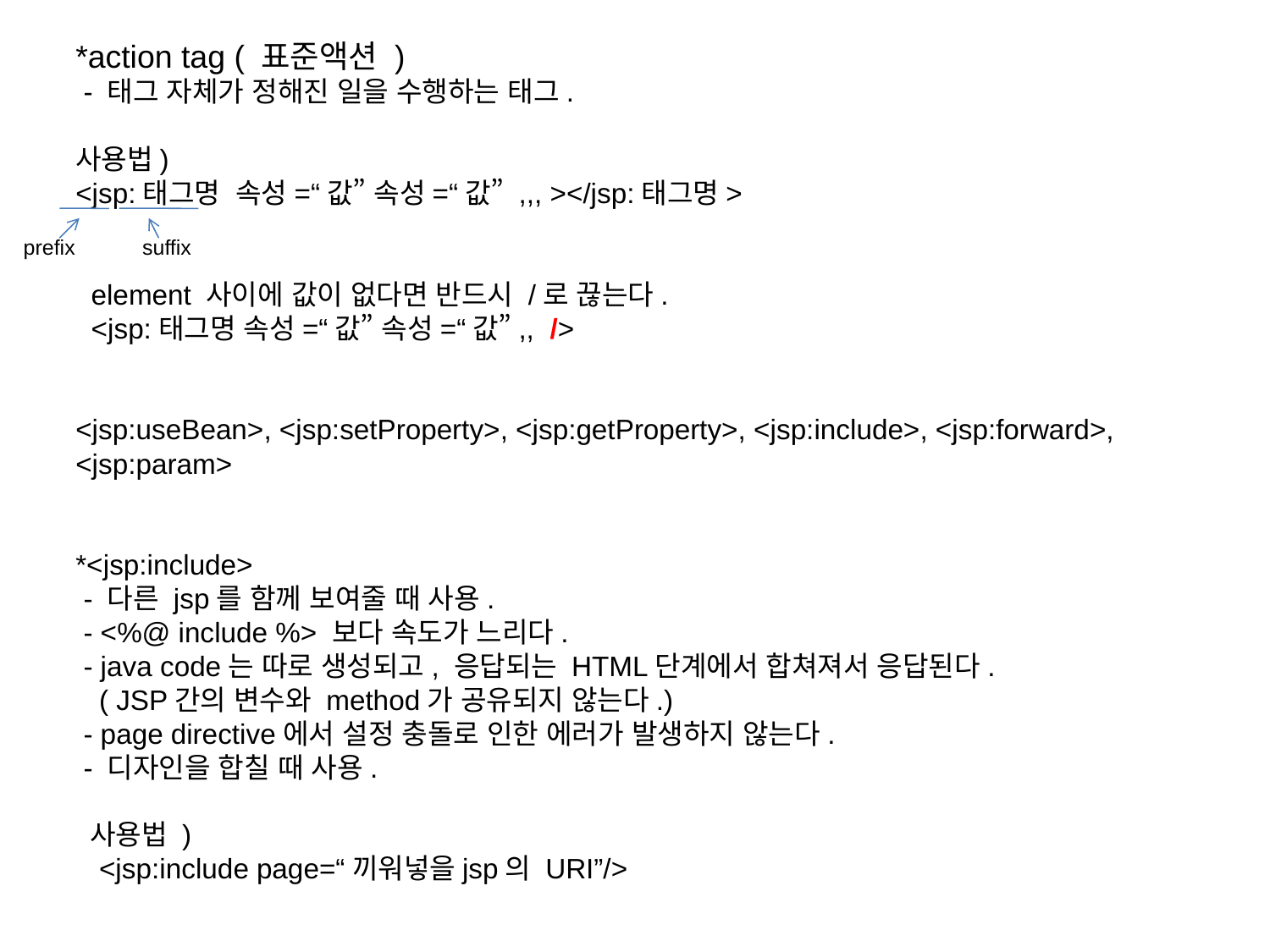

*action tag ( 표준액션 )
 - 태그 자체가 정해진 일을 수행하는 태그.

사용법)
<jsp:태그명  속성=“값” 속성=“값” ,,, ></jsp:태그명>

  element 사이에 값이 없다면 반드시 /로 끊는다.
  <jsp:태그명 속성=“값” 속성=“값”,,  />

<jsp:useBean>, <jsp:setProperty>, <jsp:getProperty>, <jsp:include>, <jsp:forward>,
<jsp:param>

*<jsp:include>
 - 다른 jsp를 함께 보여줄 때 사용.
 - <%@ include %> 보다 속도가 느리다.
 - java code는 따로 생성되고, 응답되는 HTML단계에서 합쳐져서 응답된다.
   ( JSP간의 변수와 method가 공유되지 않는다.)
 - page directive에서 설정 충돌로 인한 에러가 발생하지 않는다.
 - 디자인을 합칠 때 사용.

 사용법 )
   <jsp:include page=“끼워넣을jsp의 URI”/>
prefix
suffix